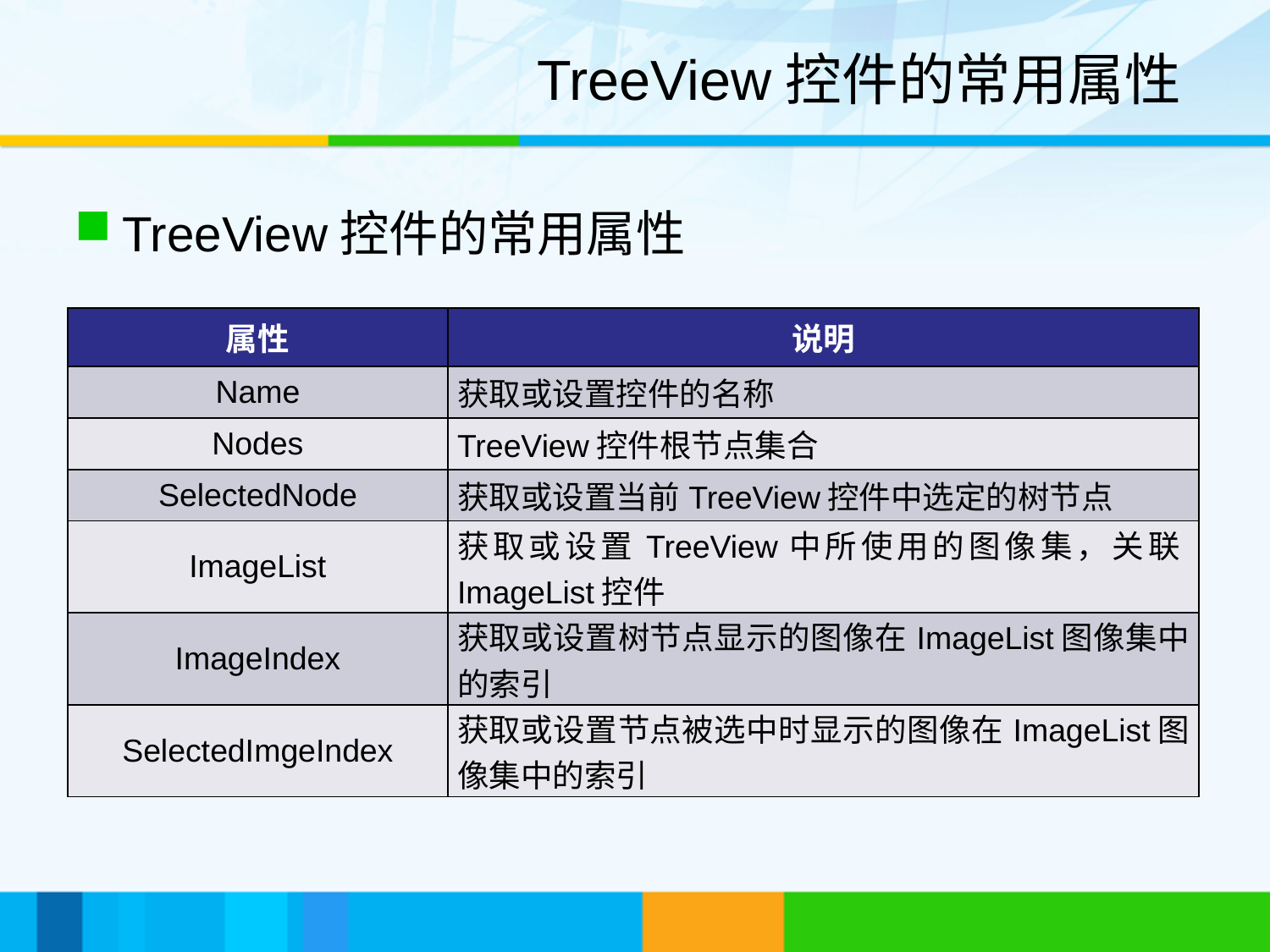

# TreeView控件的常用属性
TreeView控件的常用属性
| 属性 | 说明 |
| --- | --- |
| Name | 获取或设置控件的名称 |
| Nodes | TreeView控件根节点集合 |
| SelectedNode | 获取或设置当前TreeView控件中选定的树节点 |
| ImageList | 获取或设置TreeView中所使用的图像集，关联ImageList控件 |
| ImageIndex | 获取或设置树节点显示的图像在ImageList图像集中的索引 |
| SelectedImgeIndex | 获取或设置节点被选中时显示的图像在ImageList图像集中的索引 |